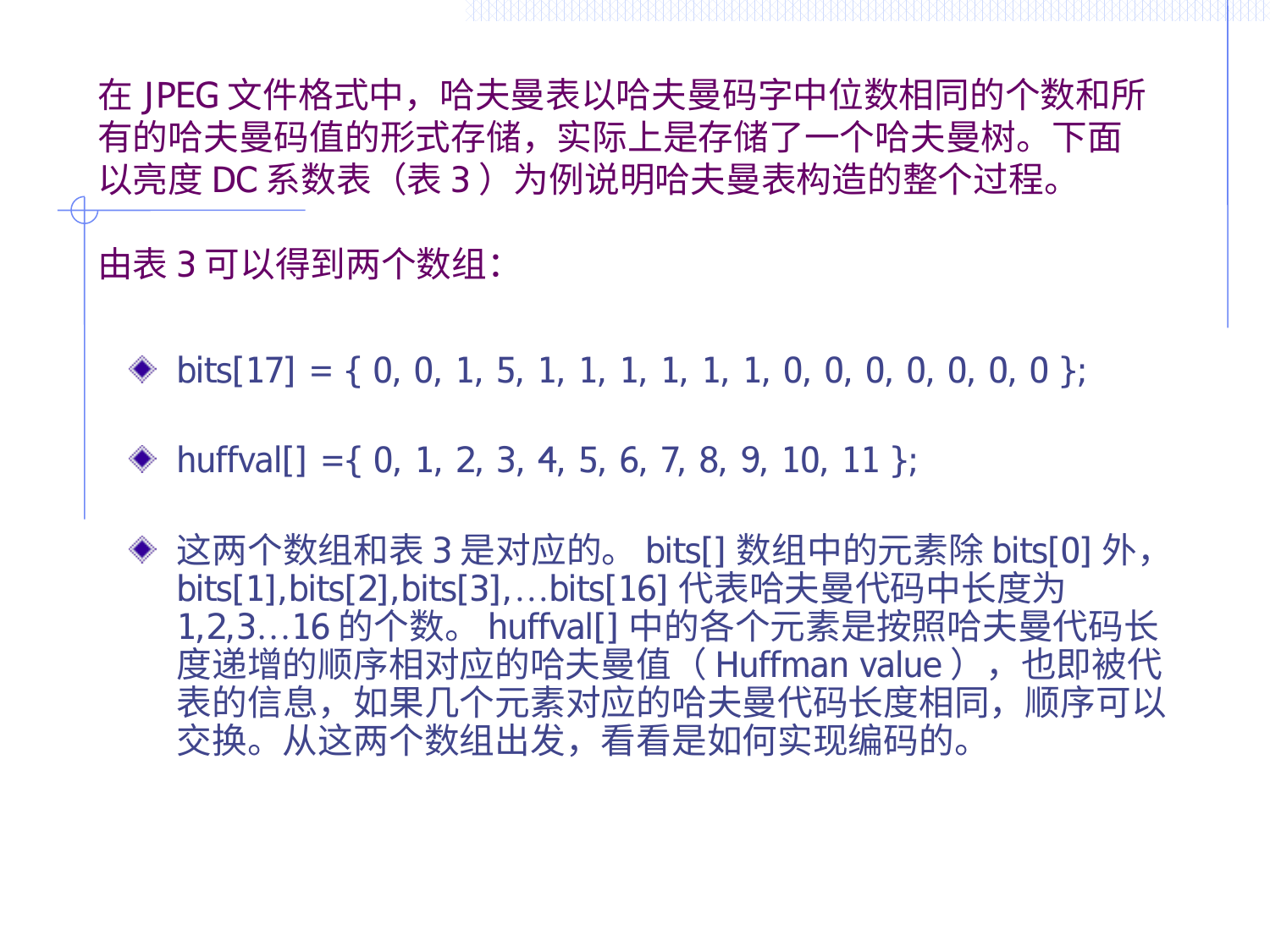

# 在JPEG文件格式中，哈夫曼表以哈夫曼码字中位数相同的个数和所有的哈夫曼码值的形式存储，实际上是存储了一个哈夫曼树。下面以亮度DC系数表（表3）为例说明哈夫曼表构造的整个过程。 由表3可以得到两个数组：
bits[17] = { 0, 0, 1, 5, 1, 1, 1, 1, 1, 1, 0, 0, 0, 0, 0, 0, 0 };

huffval[] ={ 0, 1, 2, 3, 4, 5, 6, 7, 8, 9, 10, 11 };

这两个数组和表3是对应的。bits[]数组中的元素除bits[0]外，bits[1],bits[2],bits[3],…bits[16]代表哈夫曼代码中长度为1,2,3…16的个数。huffval[]中的各个元素是按照哈夫曼代码长度递增的顺序相对应的哈夫曼值（Huffman value），也即被代表的信息，如果几个元素对应的哈夫曼代码长度相同，顺序可以交换。从这两个数组出发，看看是如何实现编码的。